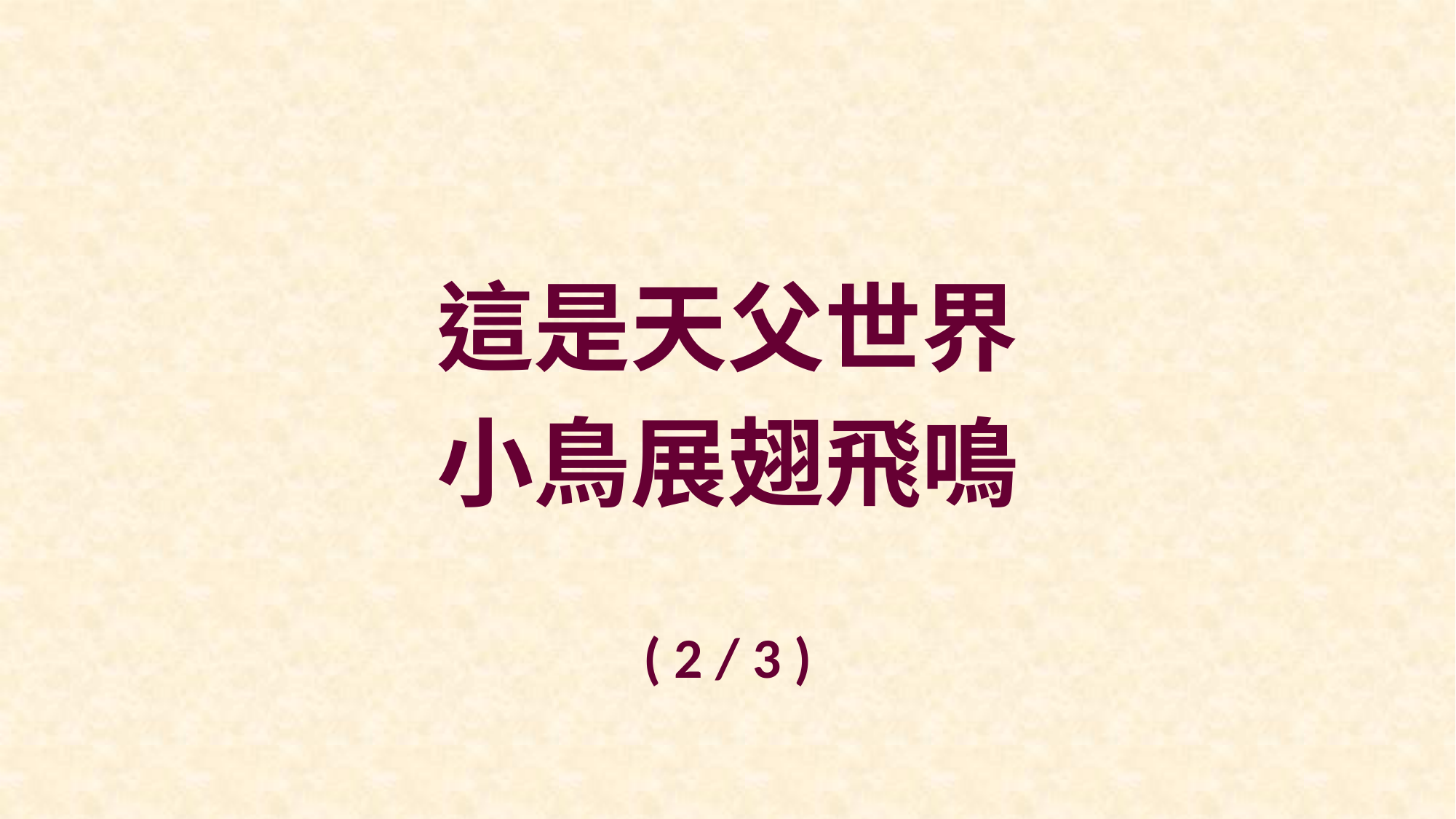

這是天父世界
小鳥展翅飛鳴
( 2 / 3 )